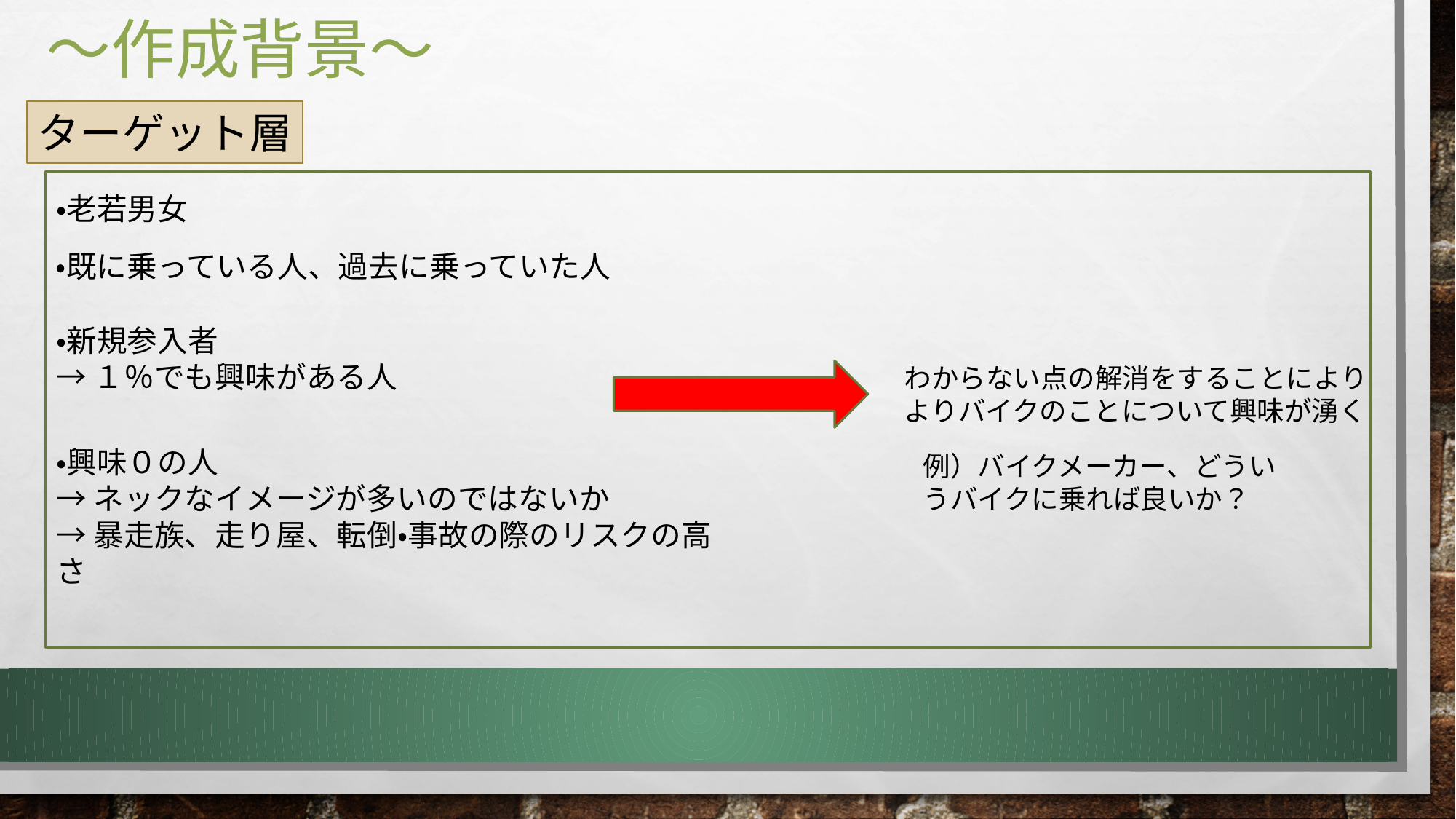

# ～作成背景～
ターゲット層

・老若男女
・既に乗っている人、過去に乗っていた人
・新規参入者
→１％でも興味がある人
わからない点の解消をすることにより
よりバイクのことについて興味が湧く

・興味０の人
→ネックなイメージが多いのではないか
→暴走族、走り屋、転倒・事故の際のリスクの高さ
例）バイクメーカー、どういうバイクに乗れば良いか？